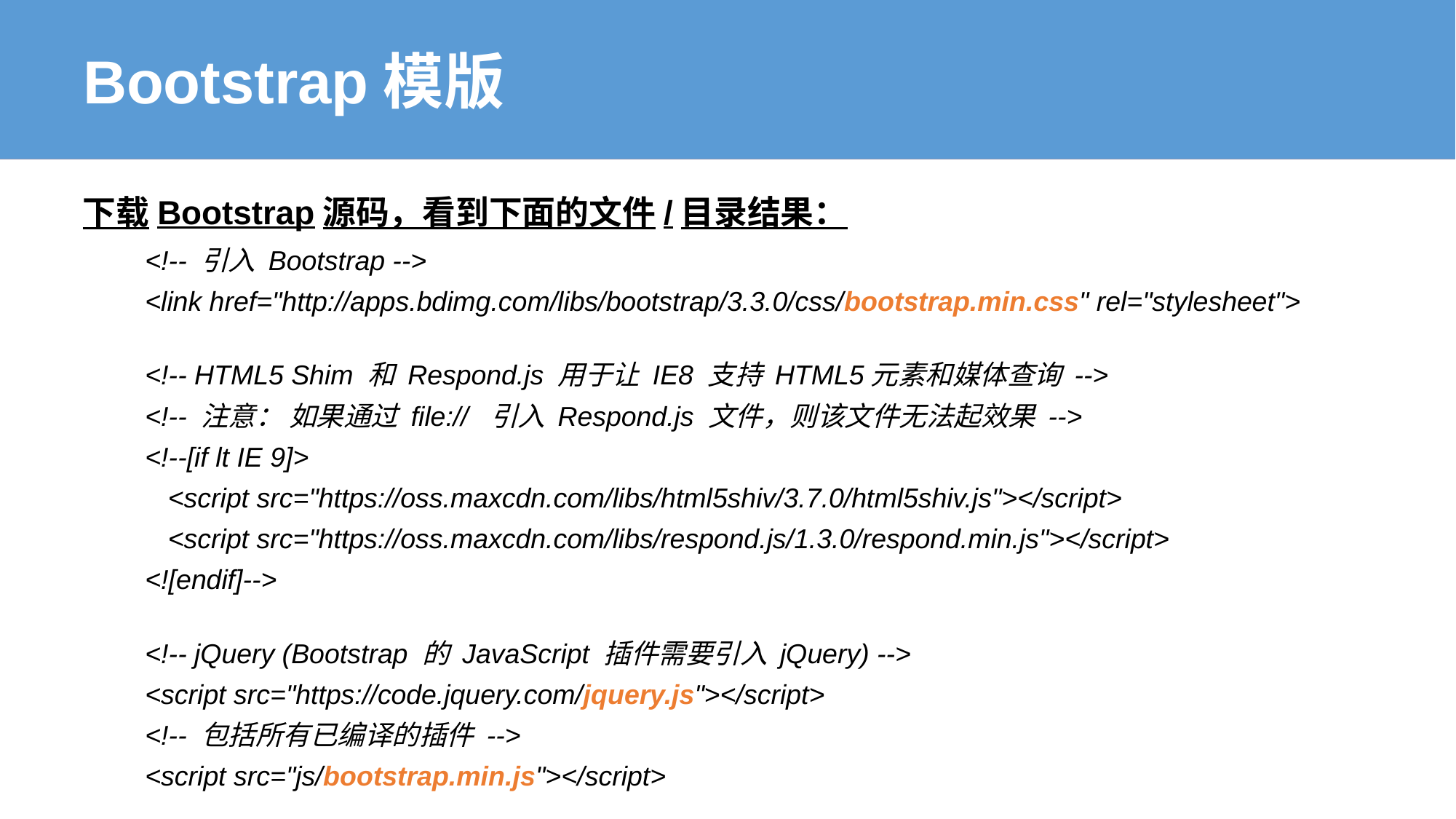

# Bootstrap模版
下载Bootstrap源码，看到下面的文件/目录结果：
      <!-- 引入 Bootstrap -->
      <link href="http://apps.bdimg.com/libs/bootstrap/3.3.0/css/bootstrap.min.css" rel="stylesheet">

      <!-- HTML5 Shim 和 Respond.js 用于让 IE8 支持 HTML5元素和媒体查询 -->
      <!-- 注意： 如果通过 file://  引入 Respond.js 文件，则该文件无法起效果 -->
      <!--[if lt IE 9]>
         <script src="https://oss.maxcdn.com/libs/html5shiv/3.7.0/html5shiv.js"></script>
         <script src="https://oss.maxcdn.com/libs/respond.js/1.3.0/respond.min.js"></script>
      <![endif]-->

      <!-- jQuery (Bootstrap 的 JavaScript 插件需要引入 jQuery) -->
      <script src="https://code.jquery.com/jquery.js"></script>
      <!-- 包括所有已编译的插件 -->
      <script src="js/bootstrap.min.js"></script>